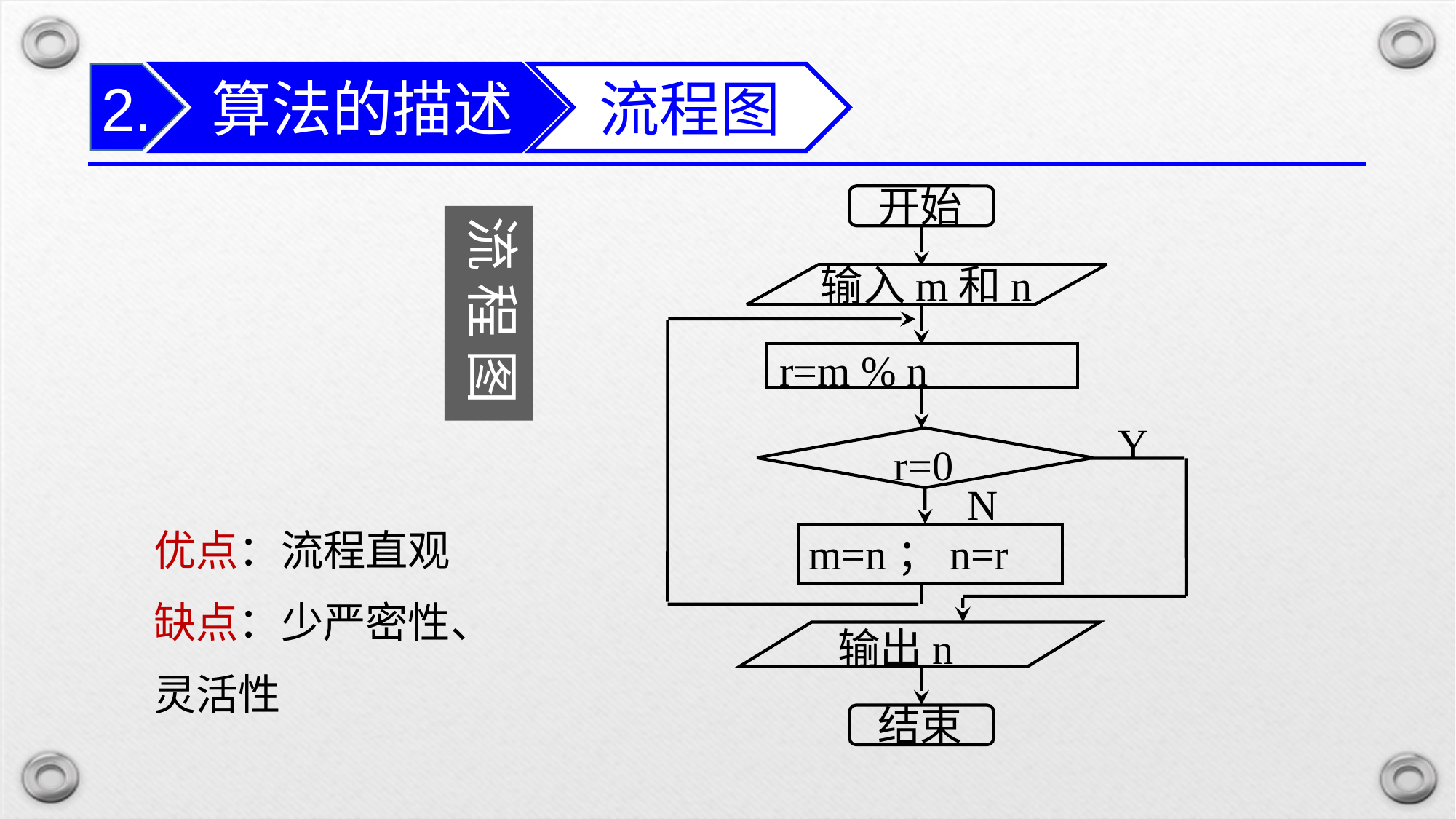

算法的描述

2.
流程图
 开始

输入m和n

 r=m % n

Y

r=0

N

m=n；n=r

 输出n

 结束
流 程 图
优点：流程直观
缺点：少严密性、
灵活性